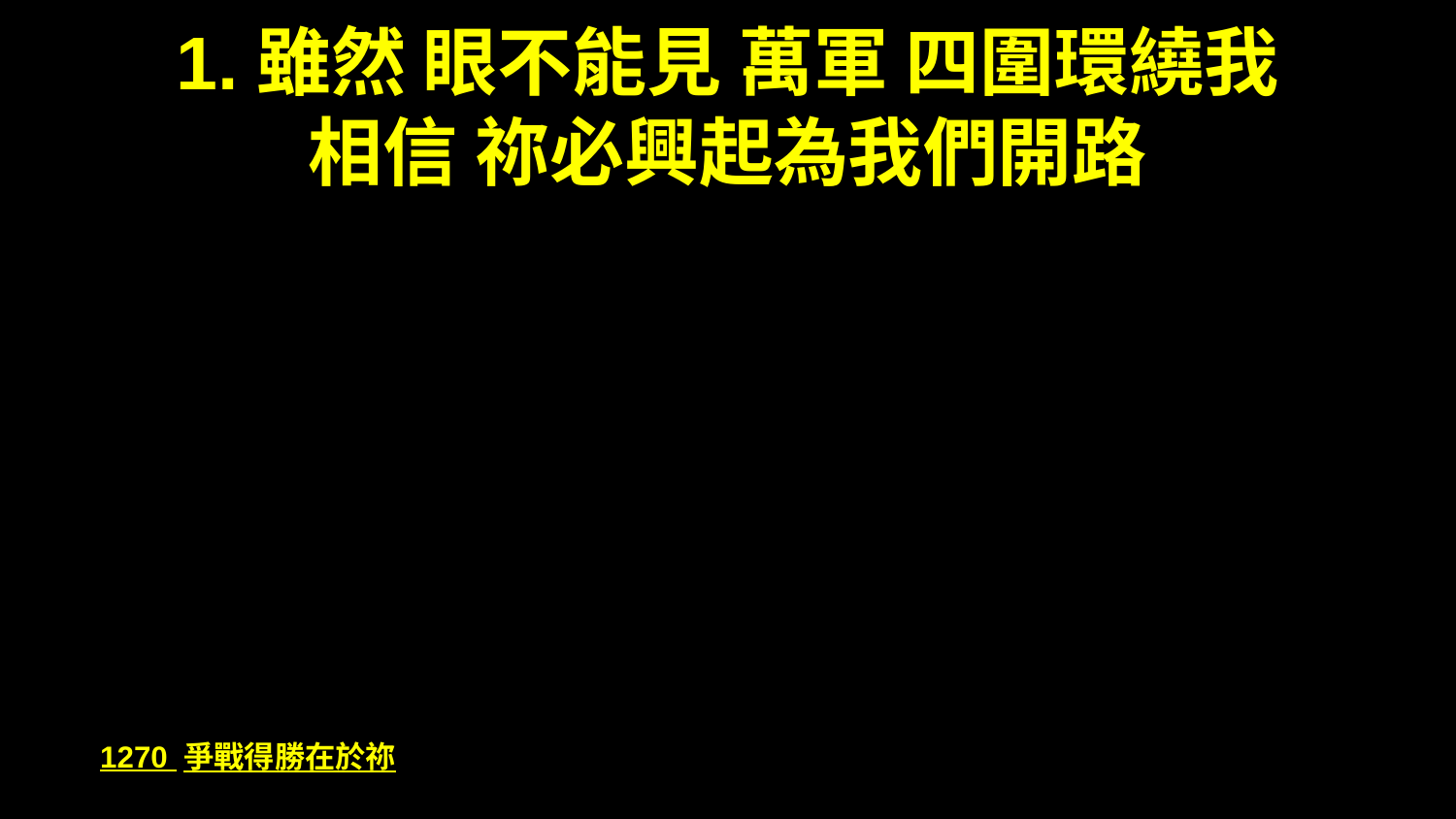

1.雖然 眼不能見 萬軍 四圍環繞我
相信 祢必興起為我們開路
1270 爭戰得勝在於祢